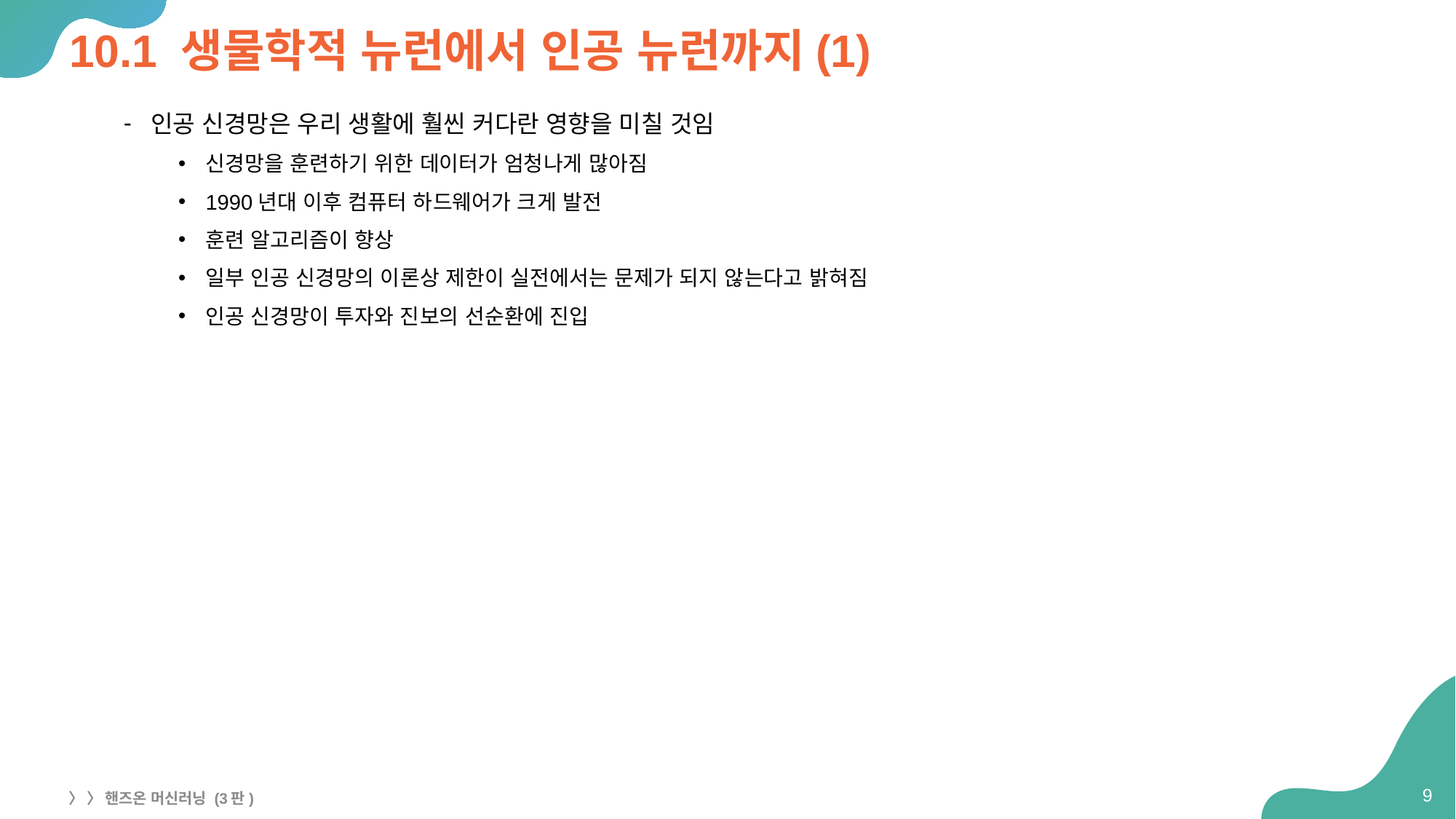

# 10.1 생물학적 뉴런에서 인공 뉴런까지(1)
인공 신경망은 우리 생활에 훨씬 커다란 영향을 미칠 것임
신경망을 훈련하기 위한 데이터가 엄청나게 많아짐
1990년대 이후 컴퓨터 하드웨어가 크게 발전
훈련 알고리즘이 향상
일부 인공 신경망의 이론상 제한이 실전에서는 문제가 되지 않는다고 밝혀짐
인공 신경망이 투자와 진보의 선순환에 진입
9
〉 〉 핸즈온 머신러닝 (3판)